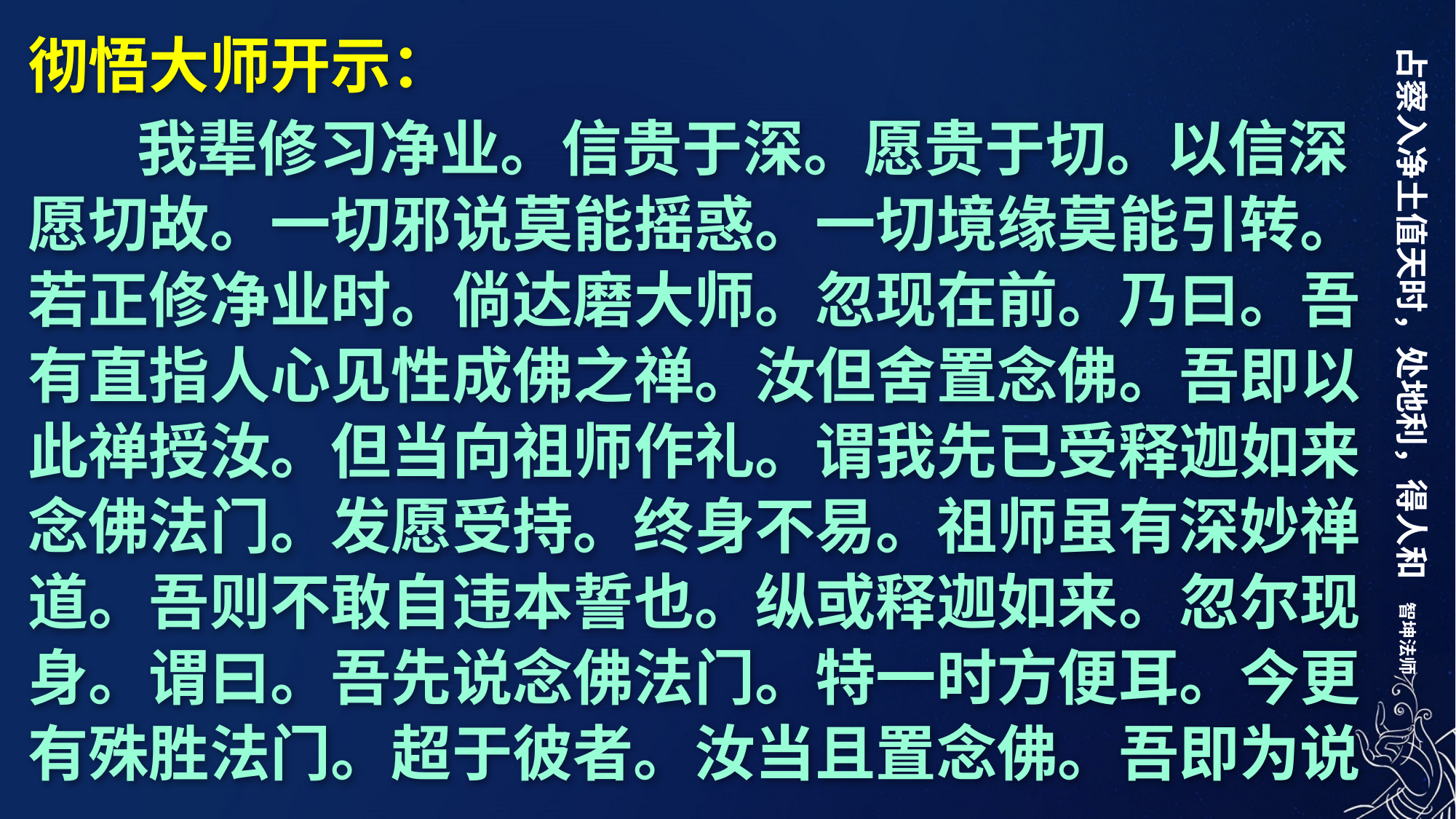

彻悟大师开示：
	我辈修习净业。信贵于深。愿贵于切。以信深愿切故。一切邪说莫能摇惑。一切境缘莫能引转。若正修净业时。倘达磨大师。忽现在前。乃曰。吾有直指人心见性成佛之禅。汝但舍置念佛。吾即以此禅授汝。但当向祖师作礼。谓我先已受释迦如来念佛法门。发愿受持。终身不易。祖师虽有深妙禅道。吾则不敢自违本誓也。纵或释迦如来。忽尔现身。谓曰。吾先说念佛法门。特一时方便耳。今更有殊胜法门。超于彼者。汝当且置念佛。吾即为说